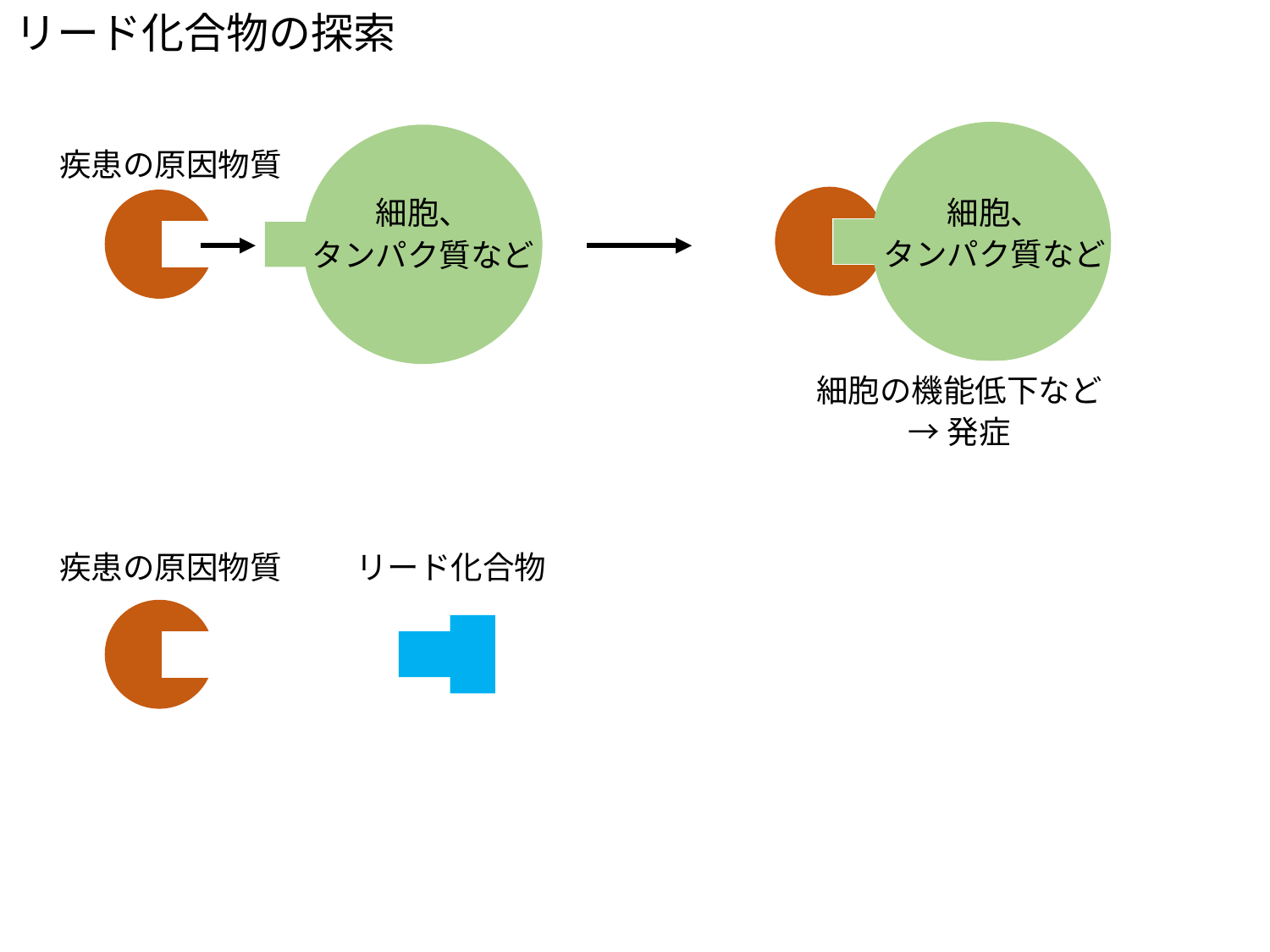

リード化合物の探索

疾患の原因物質
細胞、
タンパク質など
細胞、
タンパク質など

細胞の機能低下など
→発症
疾患の原因物質
リード化合物